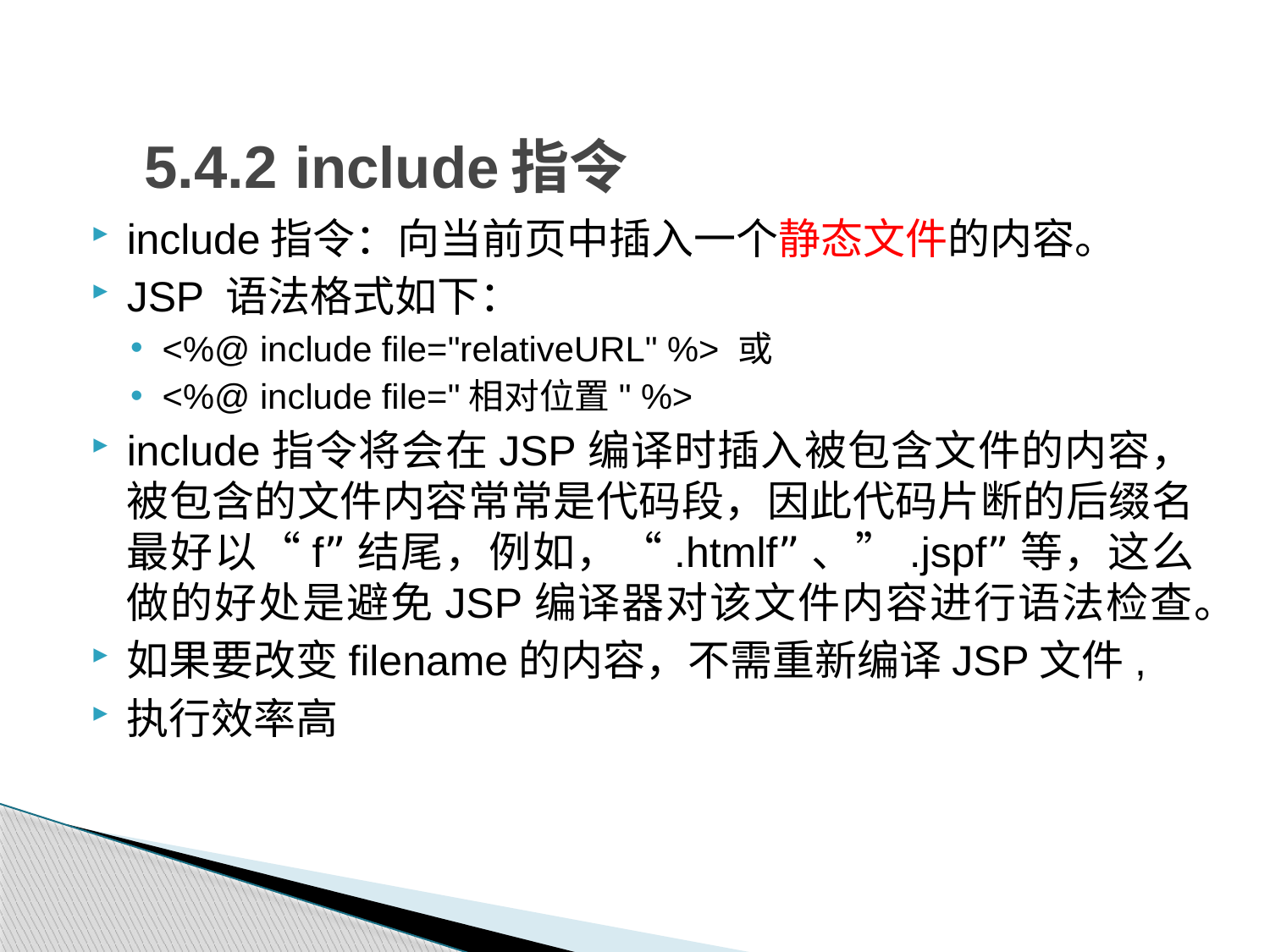

# 5.4.2 include指令
include指令：向当前页中插入一个静态文件的内容。
JSP 语法格式如下：
<%@ include file="relativeURL" %> 或
<%@ include file="相对位置" %>
include指令将会在JSP编译时插入被包含文件的内容，被包含的文件内容常常是代码段，因此代码片断的后缀名最好以“f”结尾，例如，“.htmlf”、”.jspf”等，这么做的好处是避免JSP编译器对该文件内容进行语法检查。
如果要改变filename的内容，不需重新编译JSP文件,
执行效率高